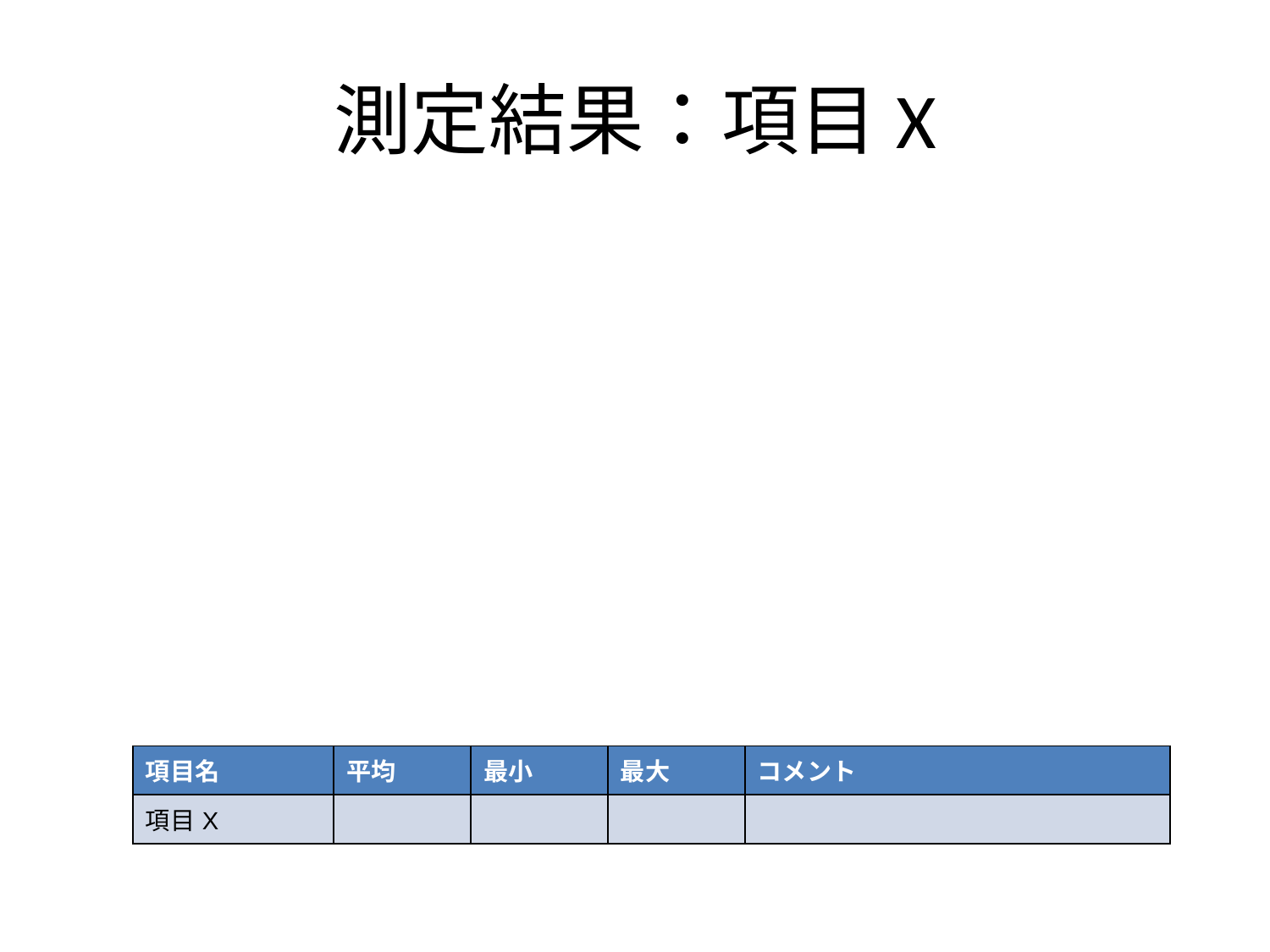

# 測定結果：項目X
| 項目名 | 平均 | 最小 | 最大 | コメント |
| --- | --- | --- | --- | --- |
| 項目X |  |  |  |  |